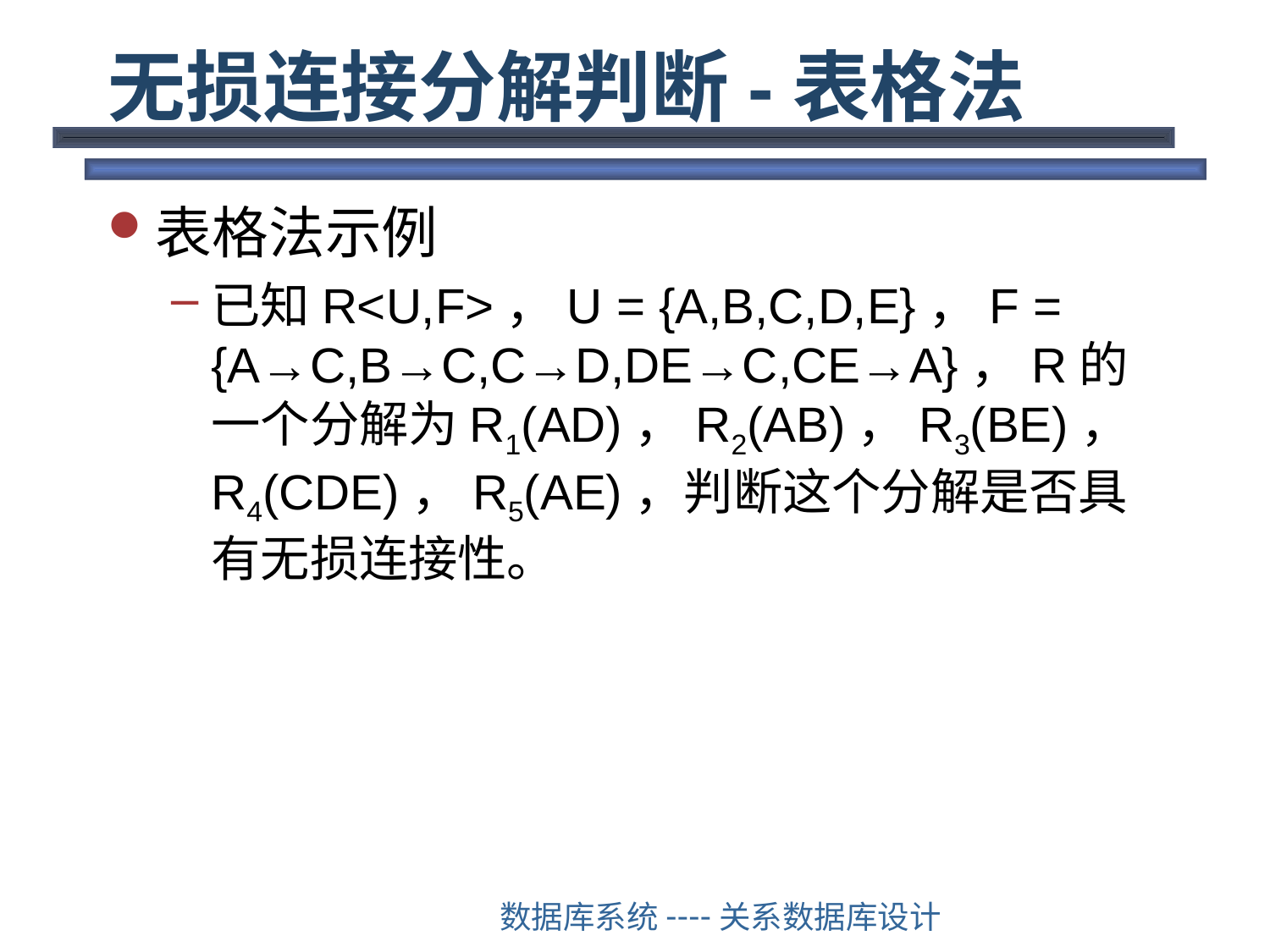

# 无损连接分解判断-表格法
表格法示例
已知R<U,F>，U = {A,B,C,D,E}，F = {A→C,B→C,C→D,DE→C,CE→A}，R的一个分解为R1(AD)，R2(AB)，R3(BE)，R4(CDE)，R5(AE)，判断这个分解是否具有无损连接性。
数据库系统----关系数据库设计